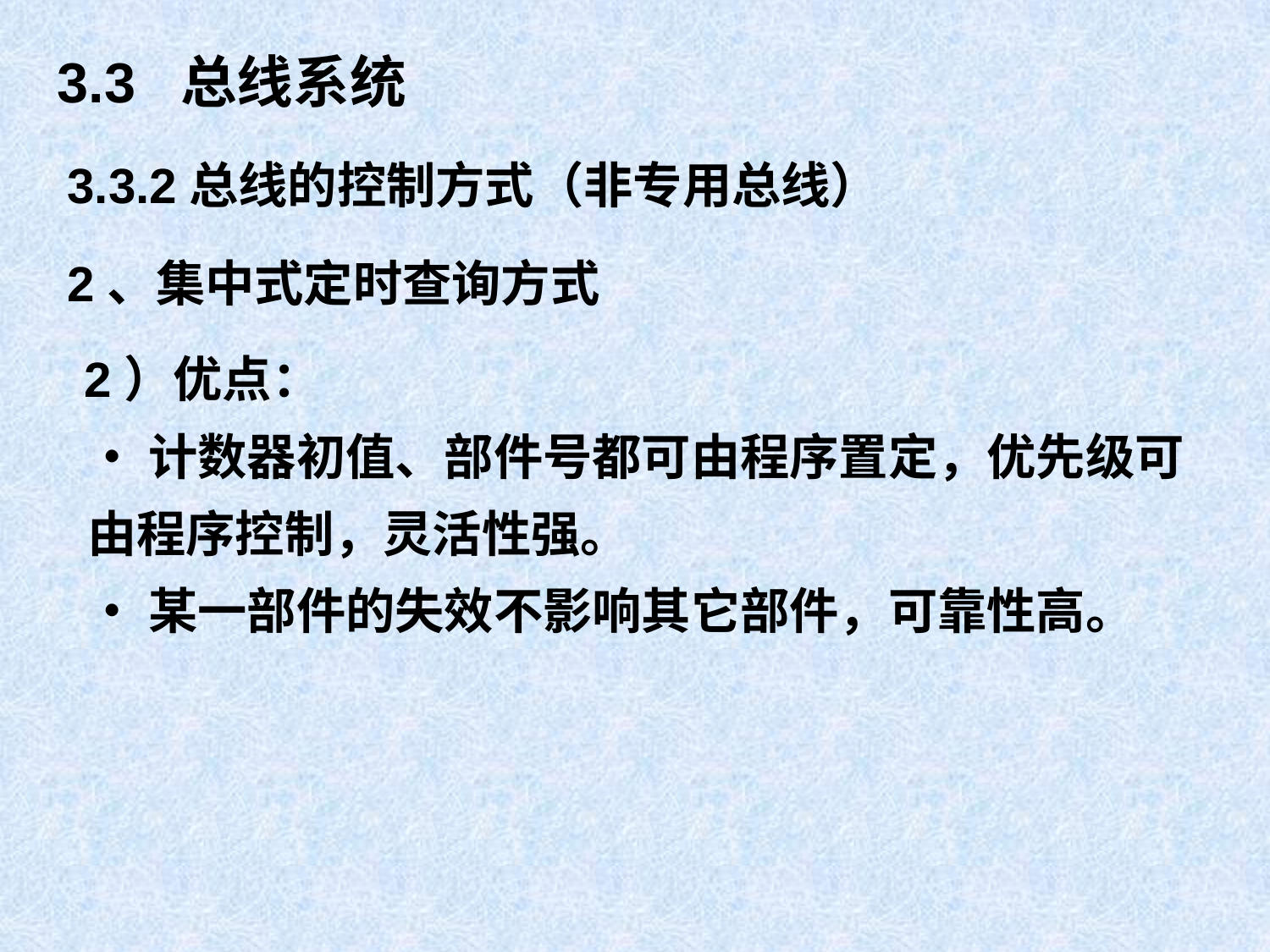

3.3  总线系统
3.3.2总线的控制方式（非专用总线）

2、集中式定时查询方式
2）优点：
•计数器初值、部件号都可由程序置定，优先级可由程序控制，灵活性强。
•某一部件的失效不影响其它部件，可靠性高。